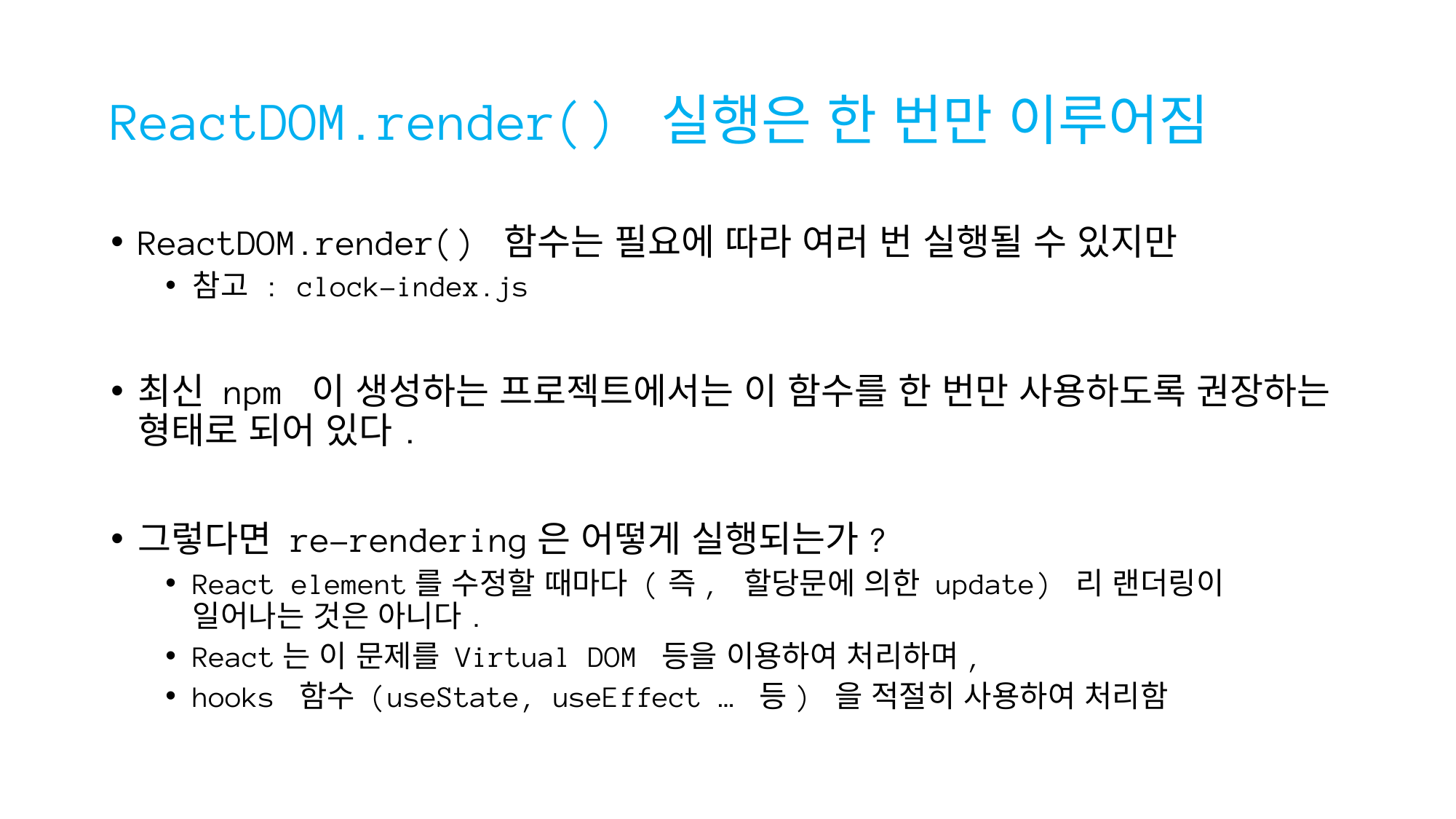

# ReactDOM.render() 실행은 한 번만 이루어짐
ReactDOM.render() 함수는 필요에 따라 여러 번 실행될 수 있지만
참고 : clock-index.js

최신 npm 이 생성하는 프로젝트에서는 이 함수를 한 번만 사용하도록 권장하는 형태로 되어 있다.

그렇다면 re-rendering은 어떻게 실행되는가?
React element를 수정할 때마다 (즉, 할당문에 의한 update) 리 랜더링이 일어나는 것은 아니다.
React는 이 문제를 Virtual DOM 등을 이용하여 처리하며,
hooks 함수 (useState, useEffect … 등) 을 적절히 사용하여 처리함